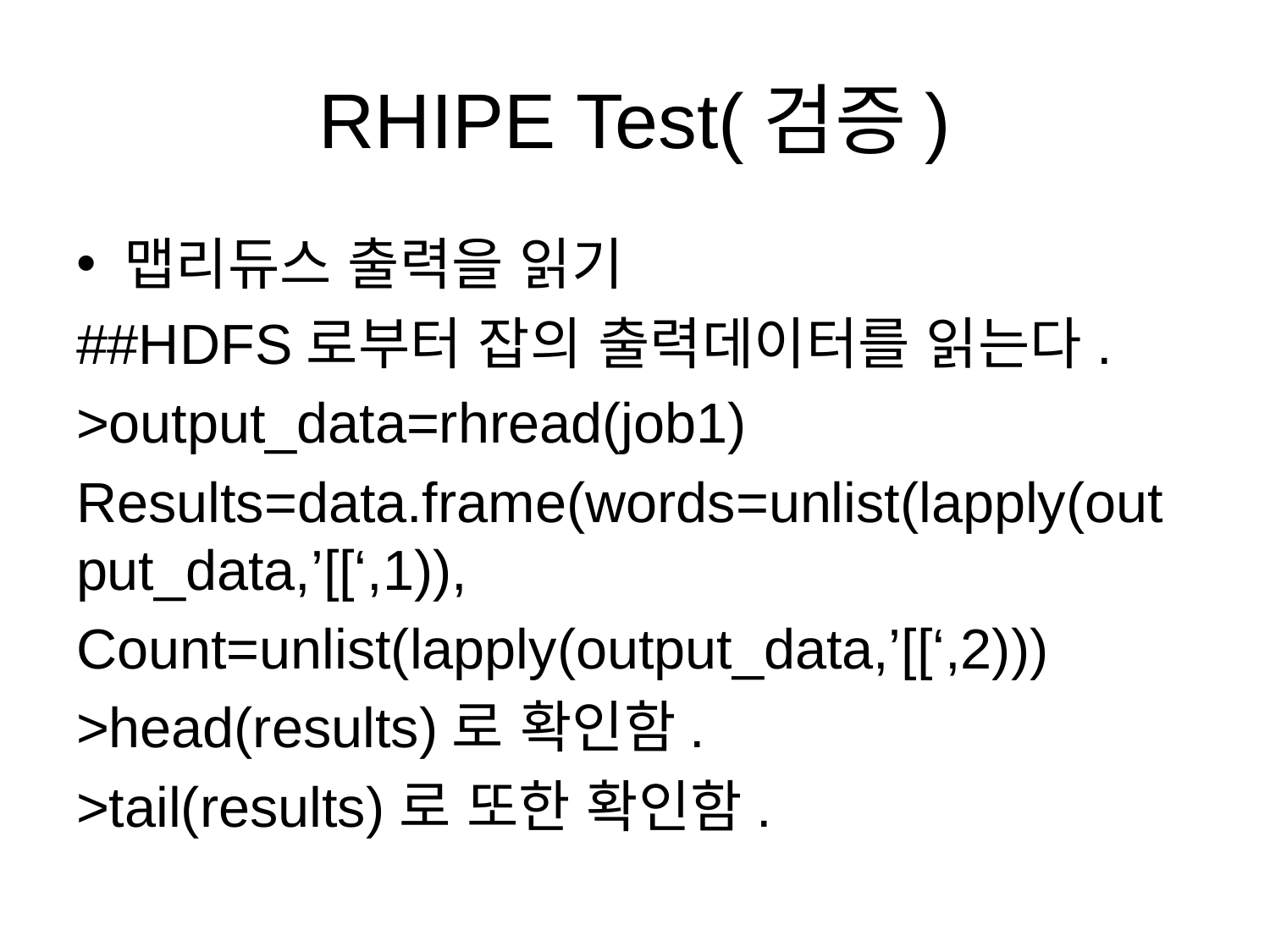

# RHIPE Test(검증)
맵리듀스 출력을 읽기
##HDFS로부터 잡의 출력데이터를 읽는다.
>output_data=rhread(job1)
Results=data.frame(words=unlist(lapply(output_data,’[[‘,1)),
Count=unlist(lapply(output_data,’[[‘,2)))
>head(results)로 확인함.
>tail(results)로 또한 확인함.